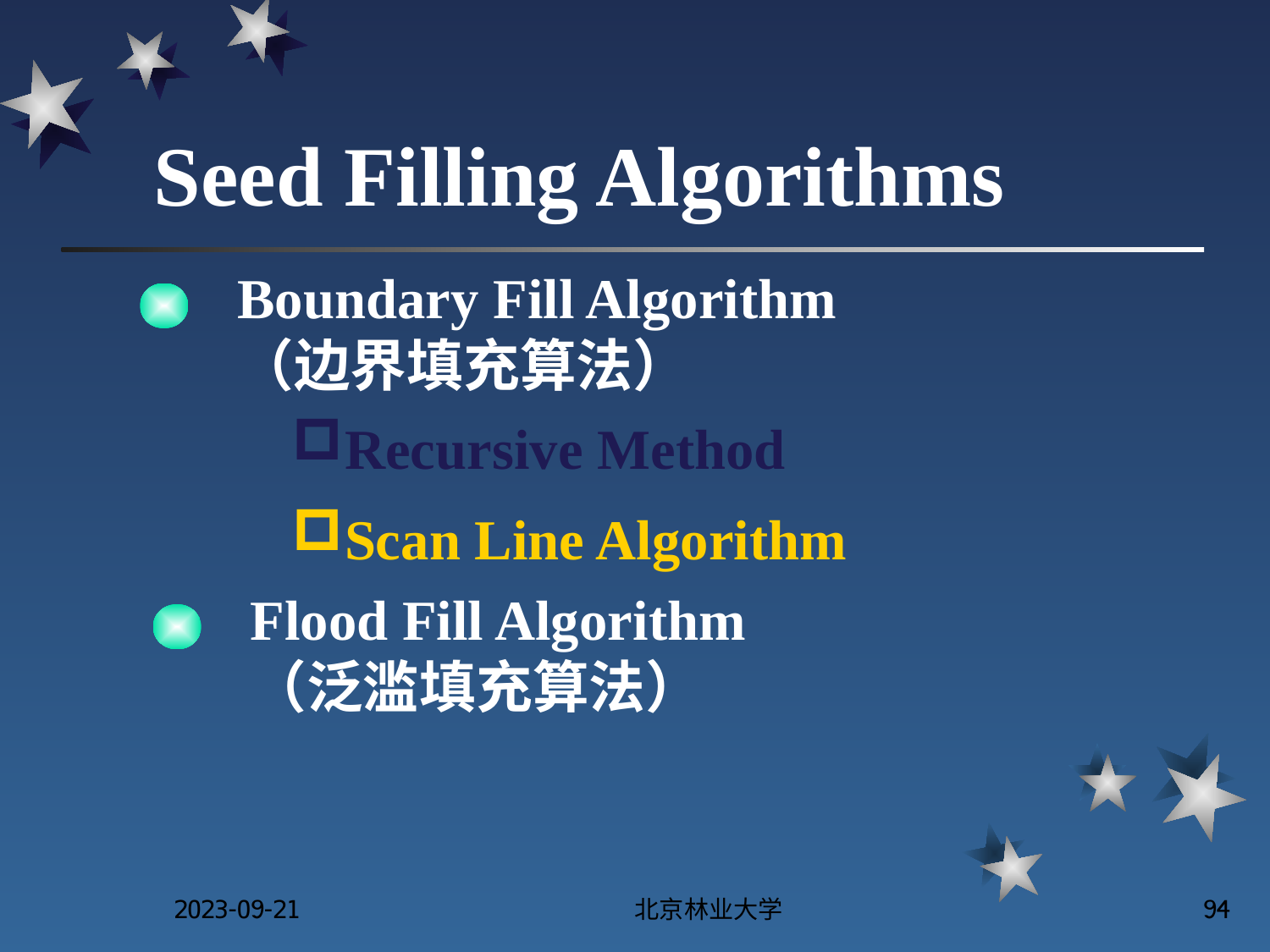

# Seed Filling Algorithms
Boundary Fill Algorithm
（边界填充算法）

Recursive Method
Scan Line Algorithm
Flood Fill Algorithm
（泛滥填充算法）

2023-09-21
北京林业大学
94